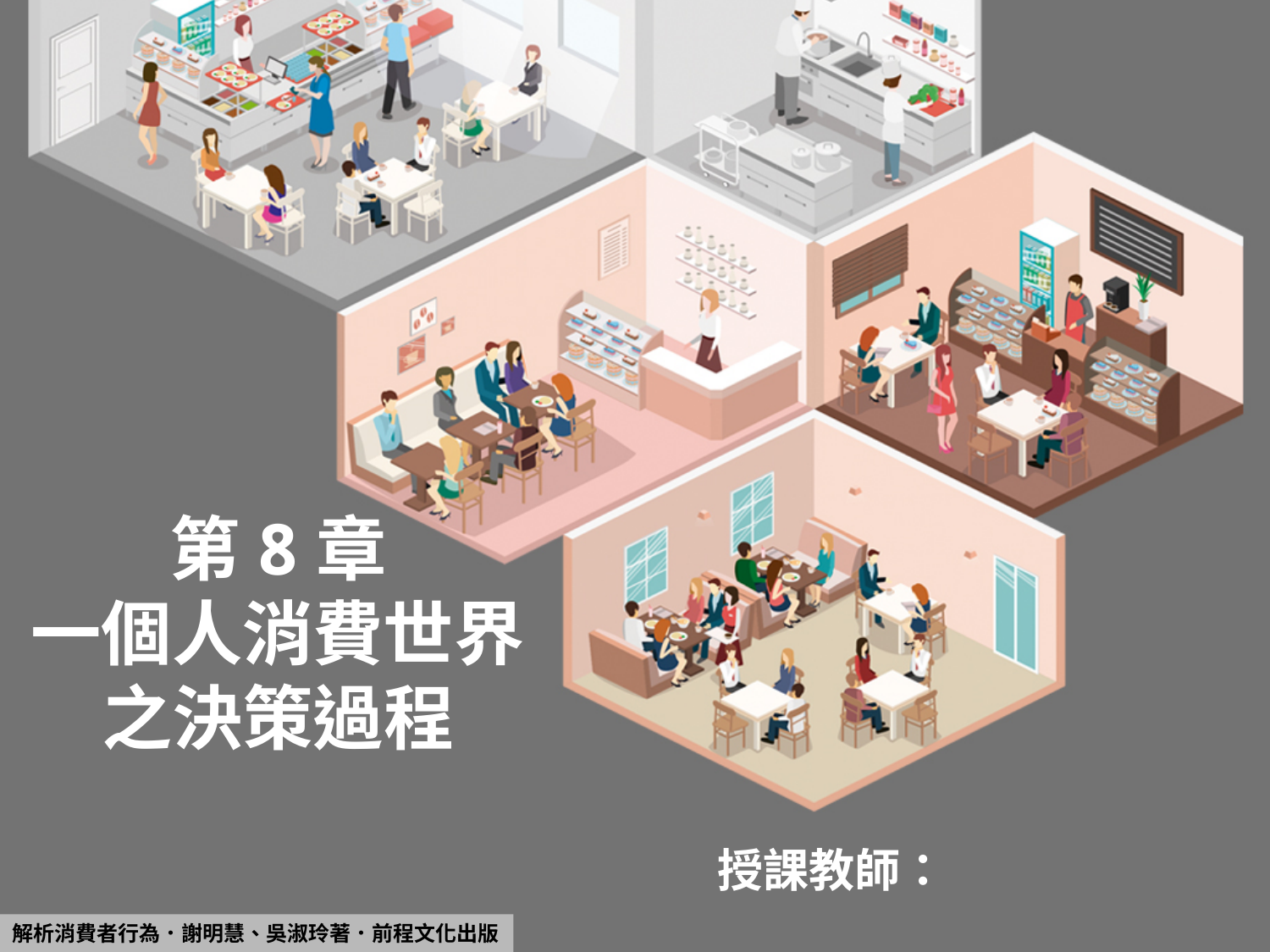

# 第8章 一個人消費世界之決策過程
授課教師：
解析消費者行為．謝明慧、吳淑玲著．前程文化出版